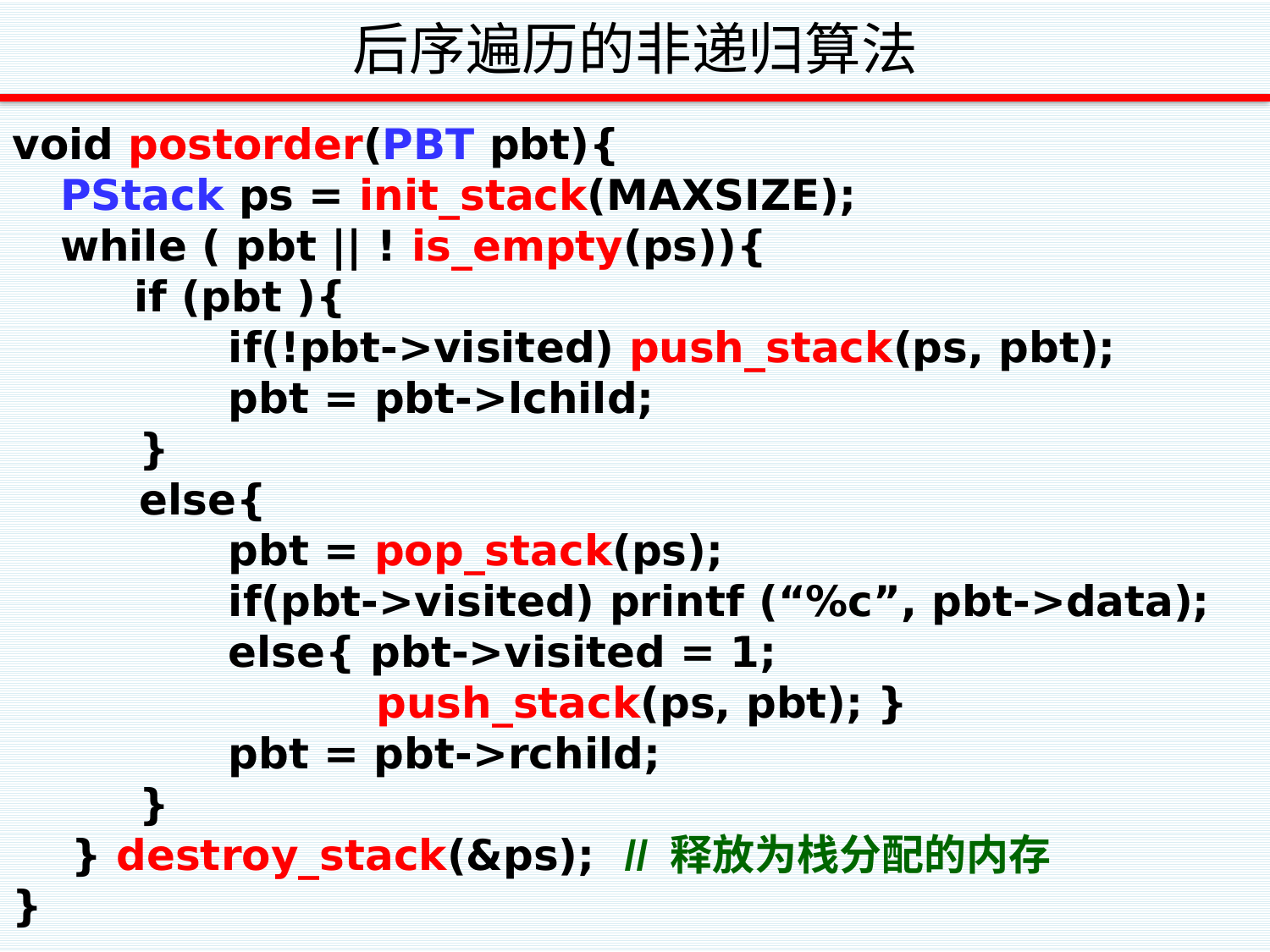

# 后序遍历的非递归算法
void postorder(PBT pbt){
 	PStack ps = init_stack(MAXSIZE);
 	while ( pbt || ! is_empty(ps)){
	     if (pbt ){
      if(!pbt->visited) push_stack(ps, pbt);
      pbt = pbt->lchild;
}
else{
      pbt = pop_stack(ps);
      if(pbt->visited) printf (“%c”, pbt->data);
      else{ pbt->visited = 1;
                push_stack(ps, pbt); }
      pbt = pbt->rchild;
}
    } destroy_stack(&ps);  // 释放为栈分配的内存
}